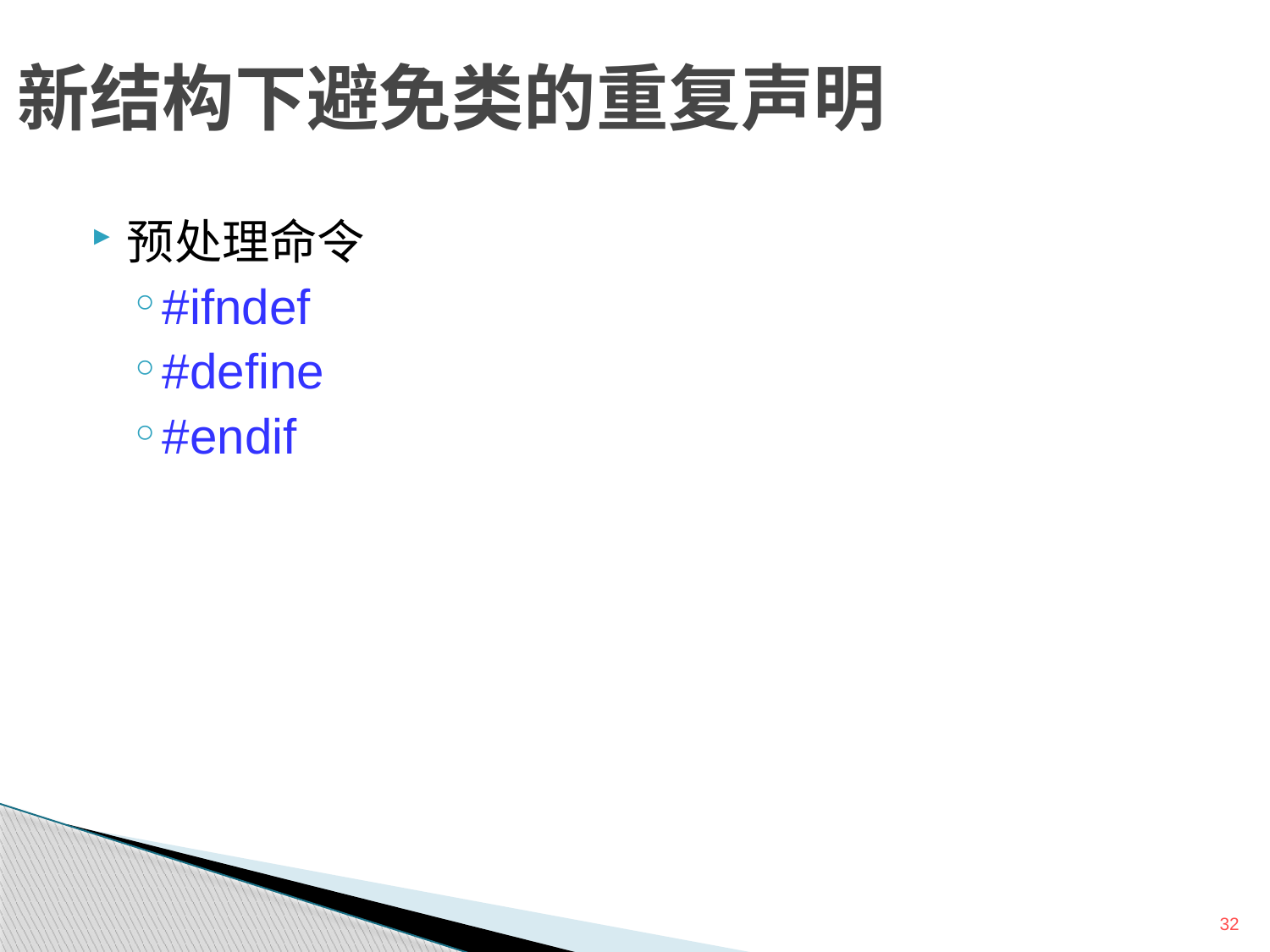

# 新结构下避免类的重复声明
预处理命令
#ifndef
#define
#endif

32